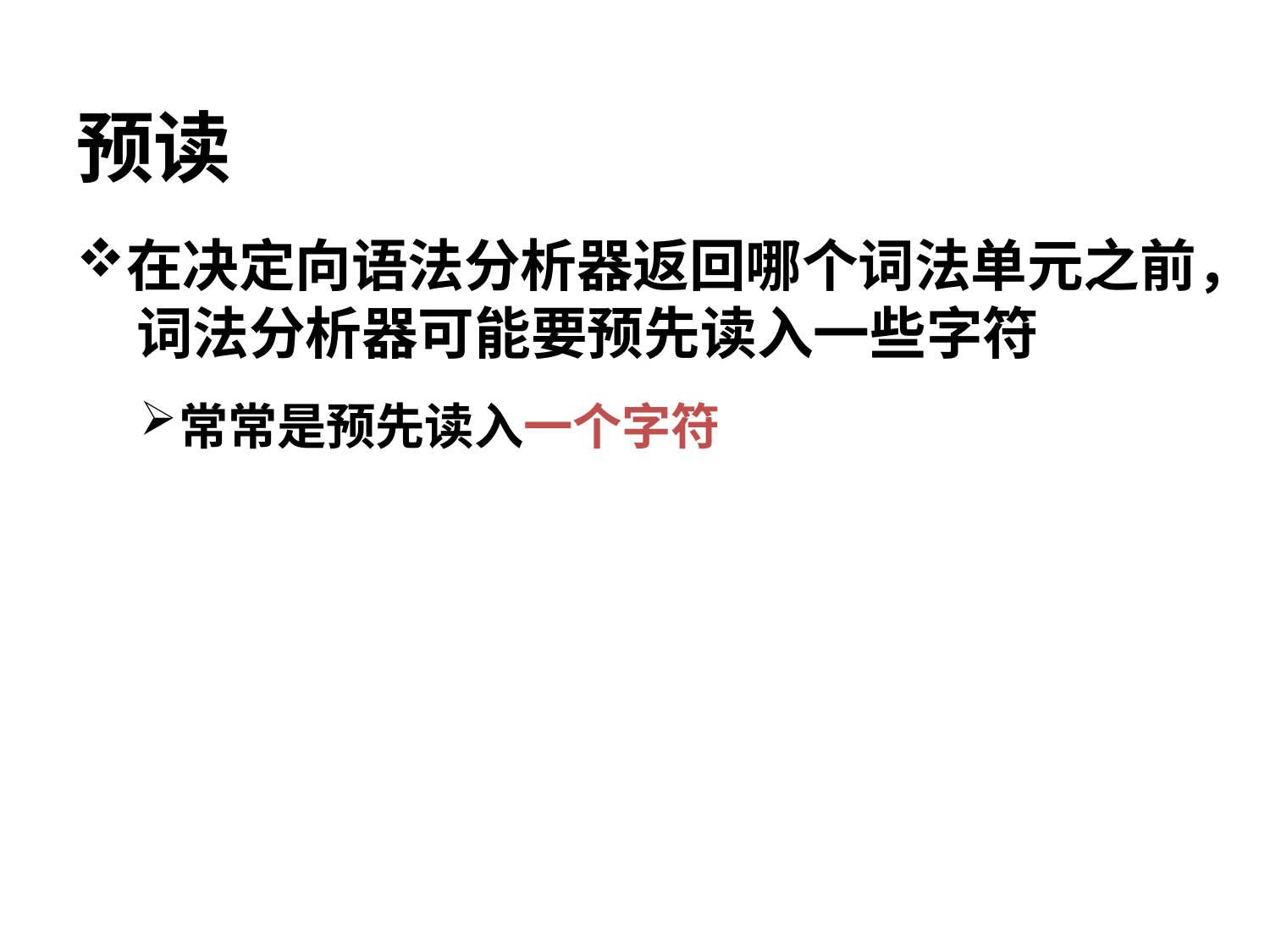

# 预读
在决定向语法分析器返回哪个词法单元之前，  词法分析器可能要预先读入一些字符
常常是预先读入一个字符